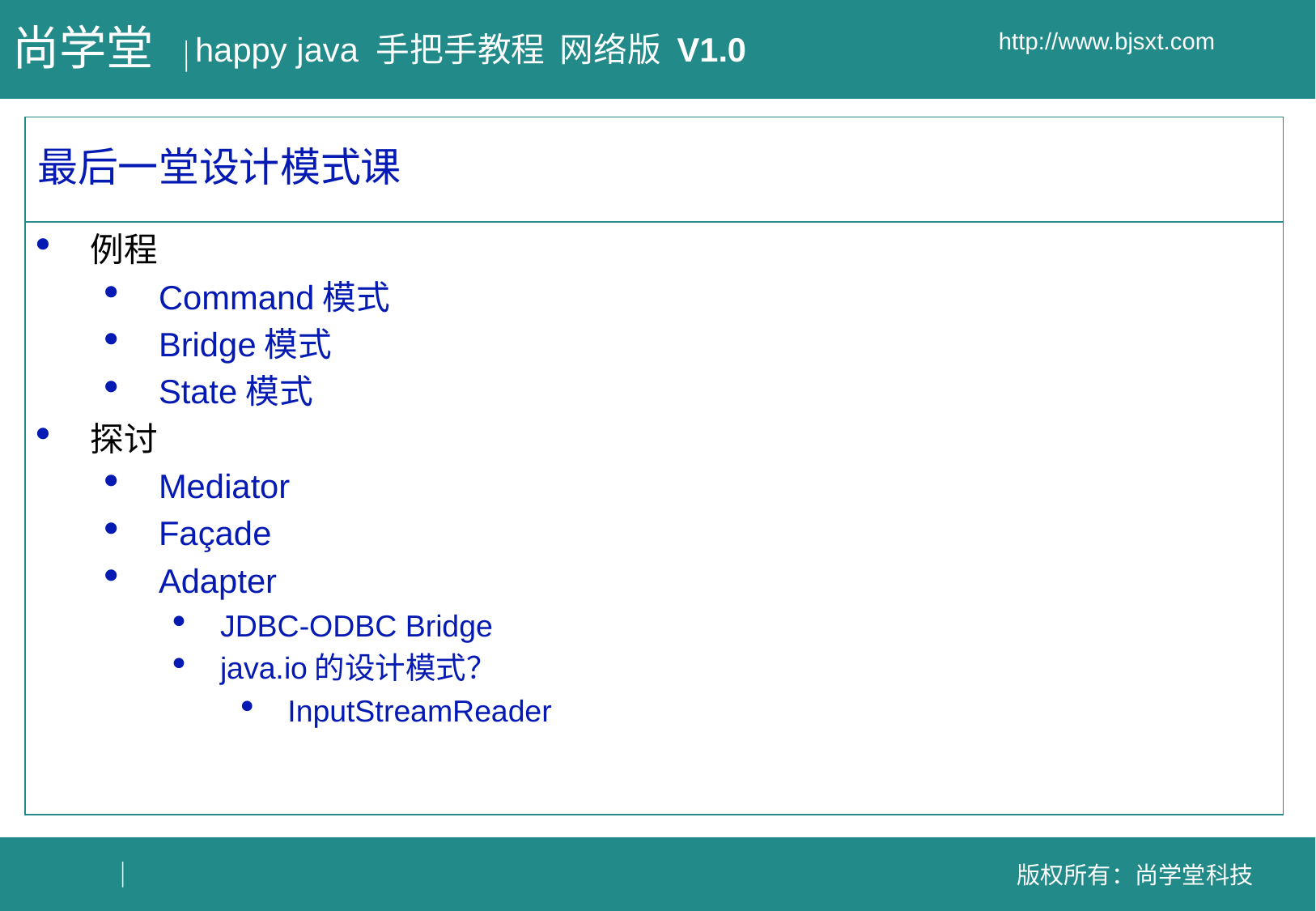

# 最后一堂设计模式课
例程
Command模式
Bridge模式
State模式
探讨
Mediator
Façade
Adapter
JDBC-ODBC Bridge
java.io的设计模式？
InputStreamReader